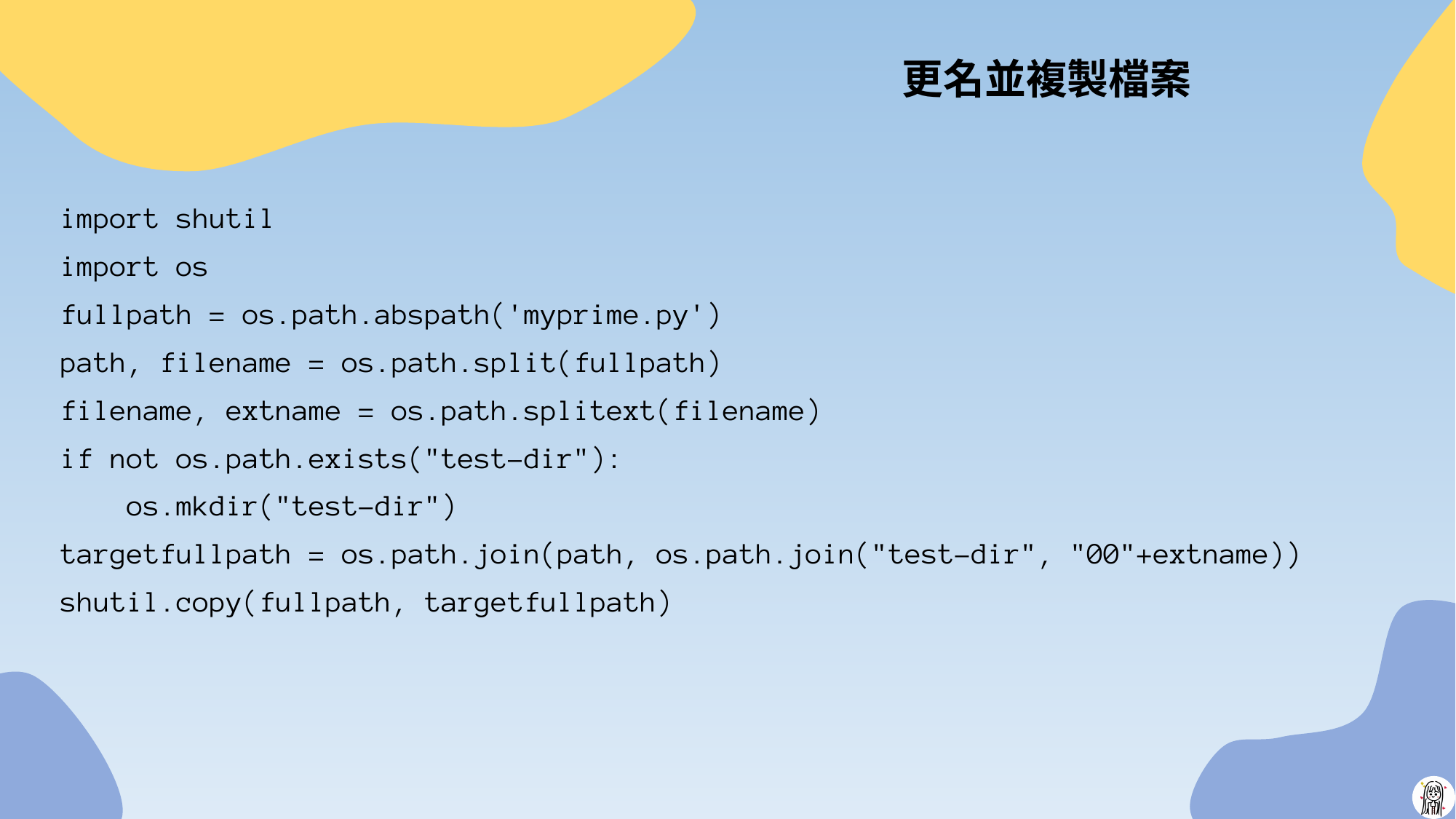

# 更名並複製檔案
import shutil
import os
fullpath = os.path.abspath('myprime.py')
path, filename = os.path.split(fullpath)
filename, extname = os.path.splitext(filename)
if not os.path.exists("test-dir"):
    os.mkdir("test-dir")
targetfullpath = os.path.join(path, os.path.join("test-dir", "00"+extname))
shutil.copy(fullpath, targetfullpath)
10